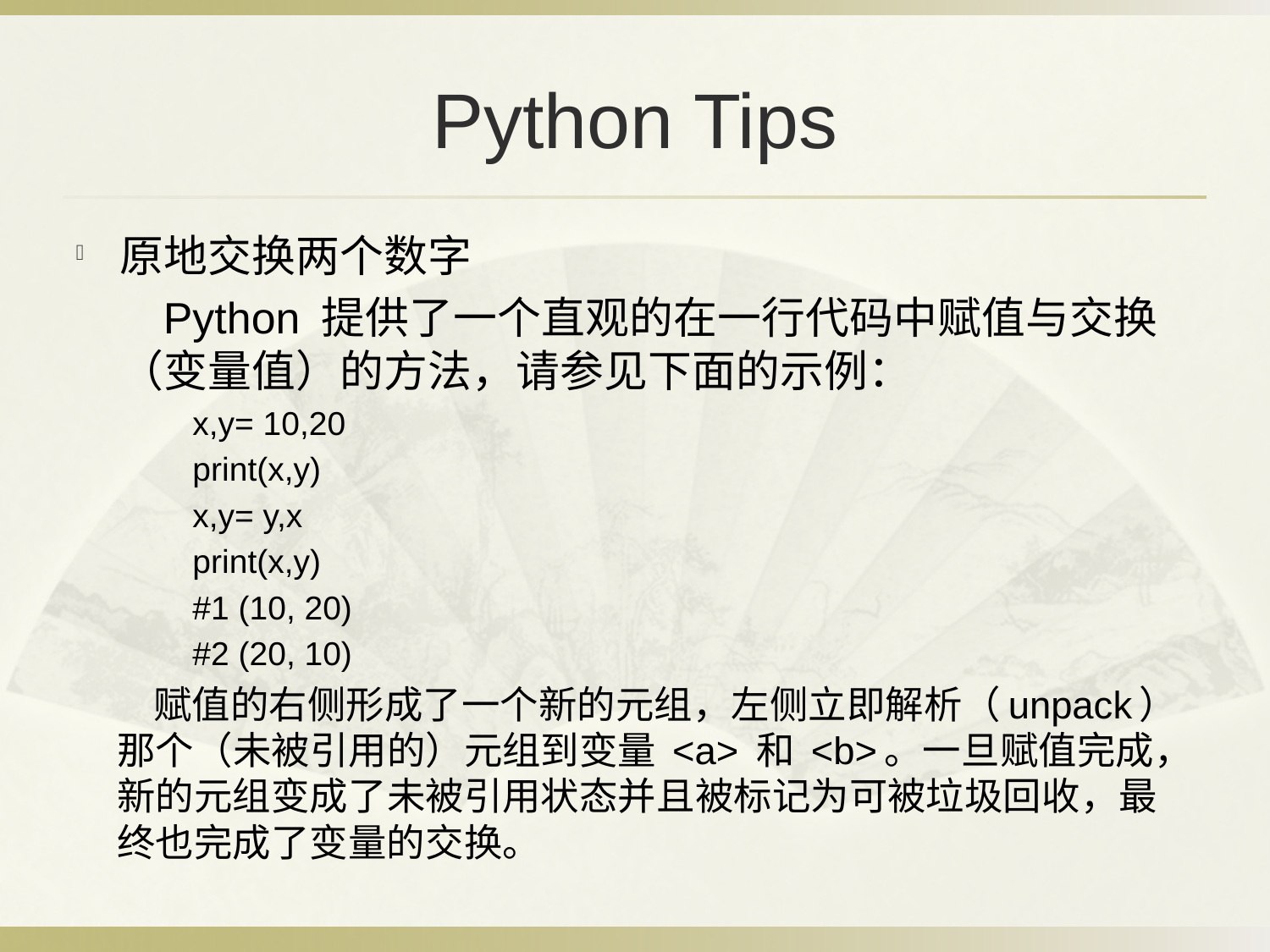

# Python Tips
原地交换两个数字
Python 提供了一个直观的在一行代码中赋值与交换（变量值）的方法，请参见下面的示例：
x,y= 10,20
print(x,y)
x,y= y,x
print(x,y)
#1 (10, 20)
#2 (20, 10)
赋值的右侧形成了一个新的元组，左侧立即解析（unpack）那个（未被引用的）元组到变量 <a> 和 <b>。一旦赋值完成，新的元组变成了未被引用状态并且被标记为可被垃圾回收，最终也完成了变量的交换。